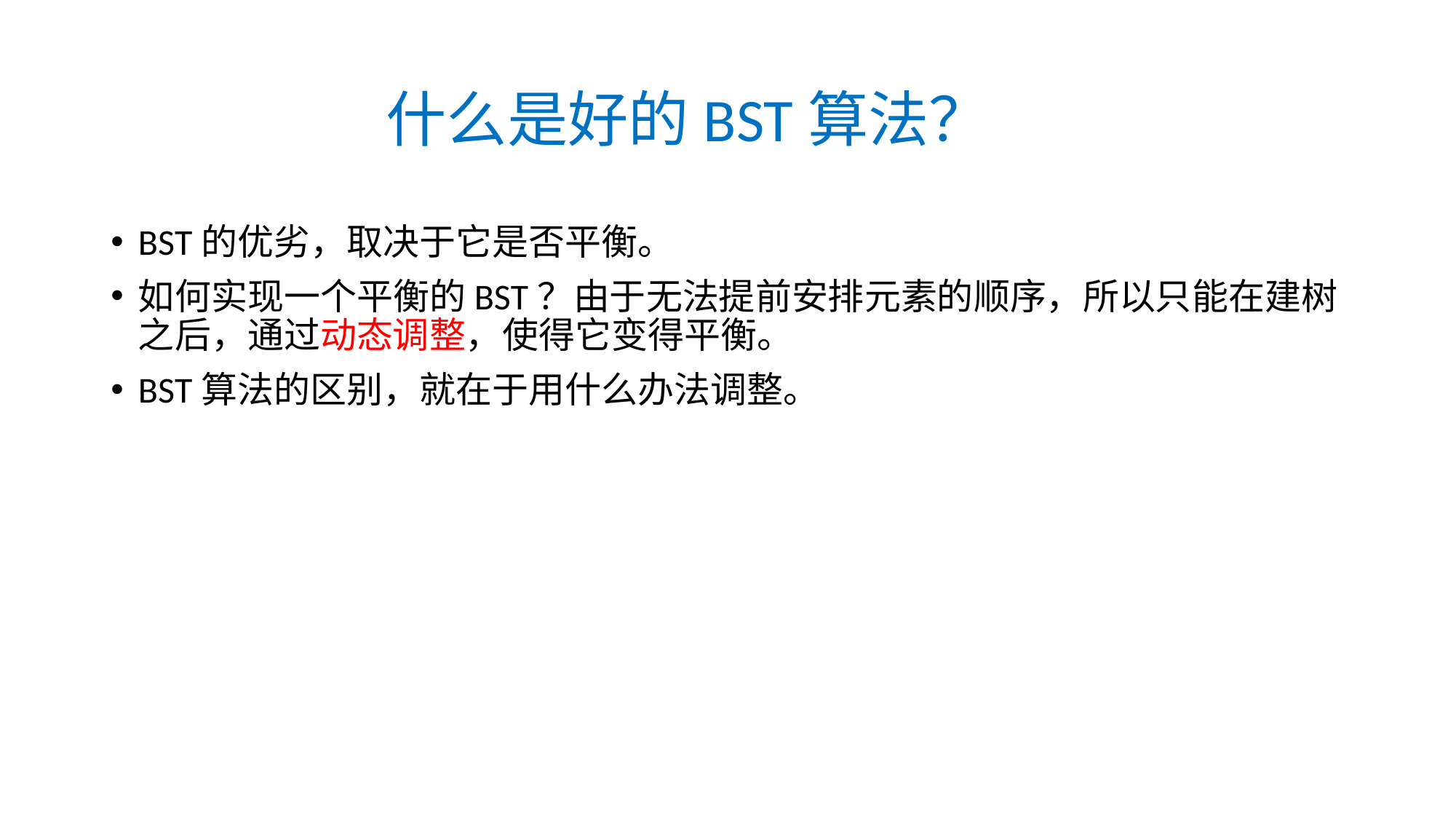

# 什么是好的BST算法？
BST的优劣，取决于它是否平衡。
如何实现一个平衡的BST？由于无法提前安排元素的顺序，所以只能在建树之后，通过动态调整，使得它变得平衡。
BST算法的区别，就在于用什么办法调整。